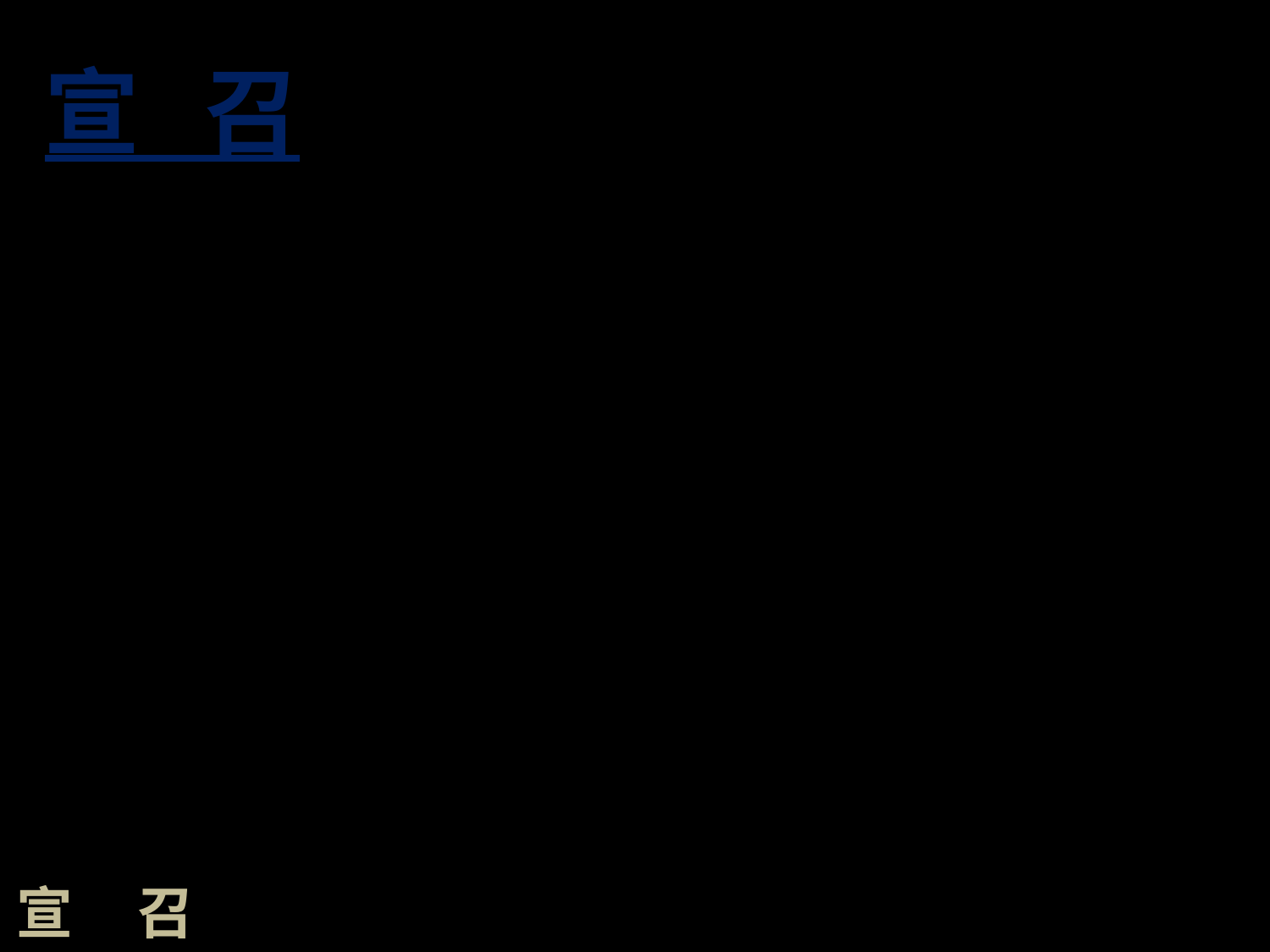

宣   召
我的神啊，祢著精神起來！琴啊，瑟
啊，恁著精神起來！我本身欲真早精
神起來！主啊，我欲佇萬百姓的中間
感謝祢，佇列邦的中間唱歌謳咾祢！
因為，祢的慈愛大到抵天；祢的誠實
到穹蒼。上帝啊，願祢高大𨃟過諸個
天！願祢的榮光𨃟過全地！
 < 詩篇 57 : 8 - 11 >
上帝啊，願你高大  過諸個天！願你的榮光  過全地！
宣     召